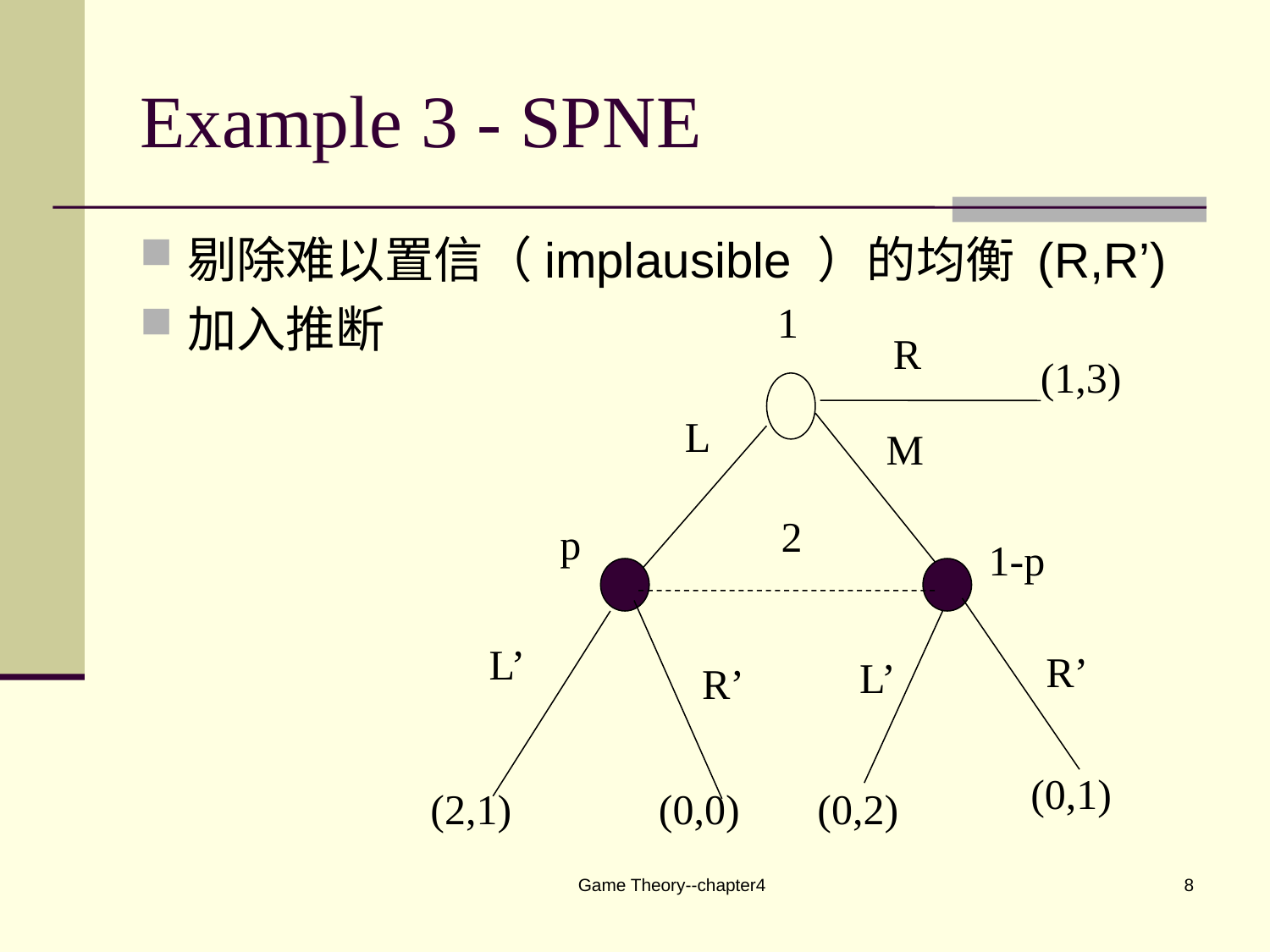

# Example 3 - SPNE
剔除难以置信（implausible ）的均衡 (R,R’)
加入推断
1
R
(1,3)

L

M

2
p
1-p

L’
R’
L’
R’
(0,1)
(2,1)
(0,0)
(0,2)
Game Theory--chapter4
8